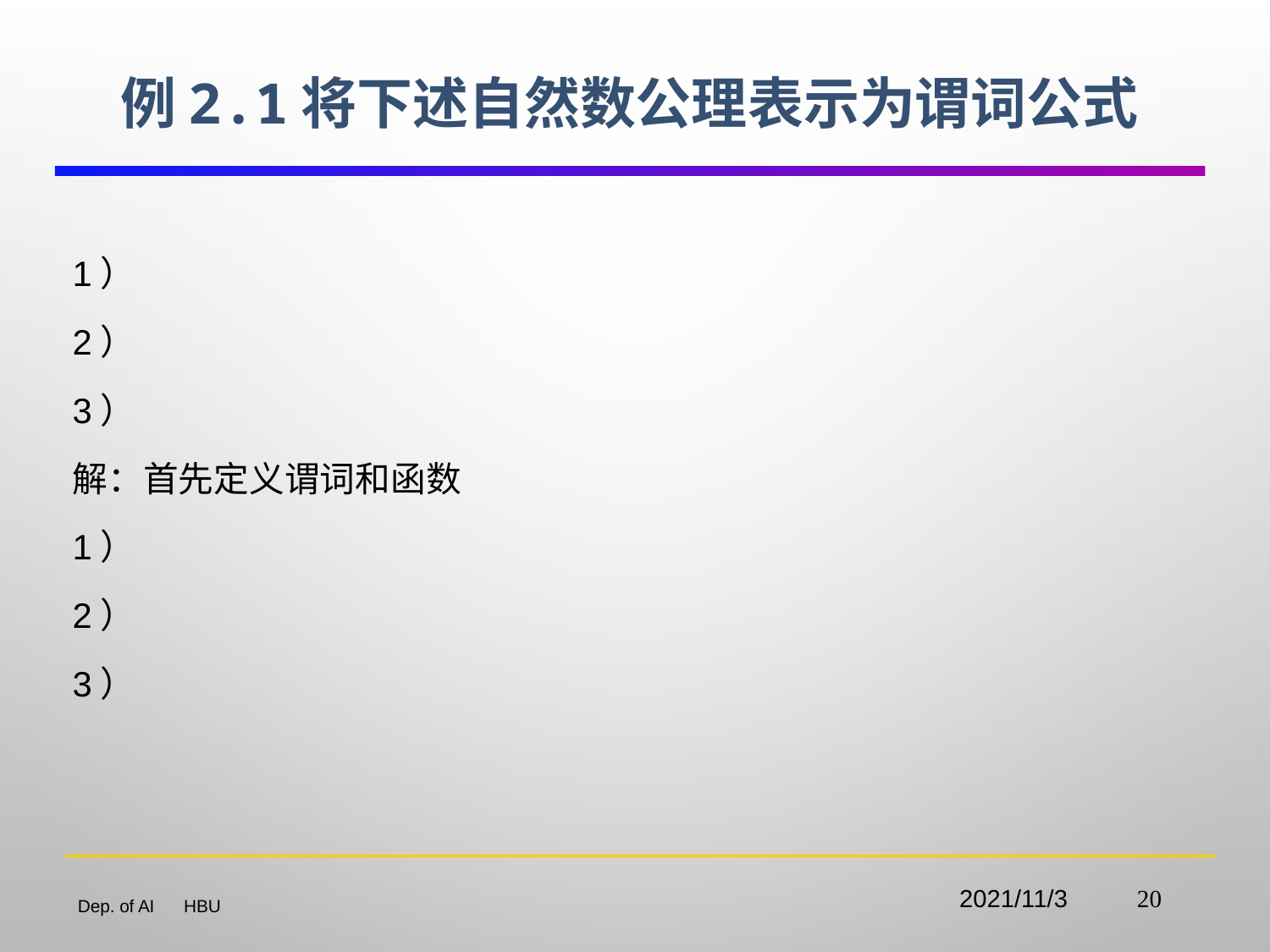

# 例2.1将下述自然数公理表示为谓词公式
1）
2）
3）
解：首先定义谓词和函数
1）
2）
3）

20
2021/11/3
Dep. of AI      HBU